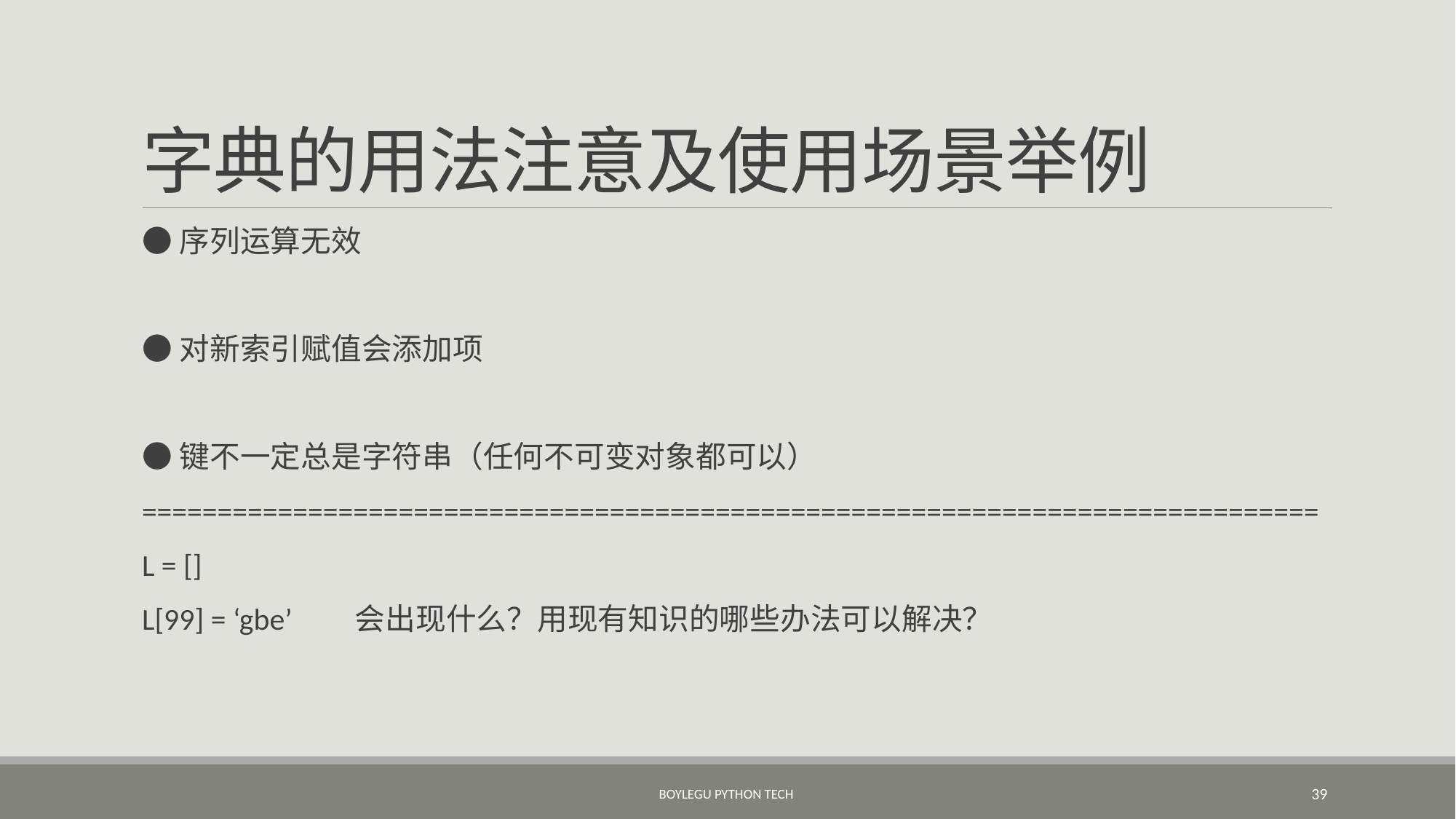

# 字典的用法注意及使用场景举例
●序列运算无效

●对新索引赋值会添加项

●键不一定总是字符串（任何不可变对象都可以）
==============================================================================
L = []
L[99] = ‘gbe’        会出现什么？用现有知识的哪些办法可以解决？
BoyleGu Python Tech
39